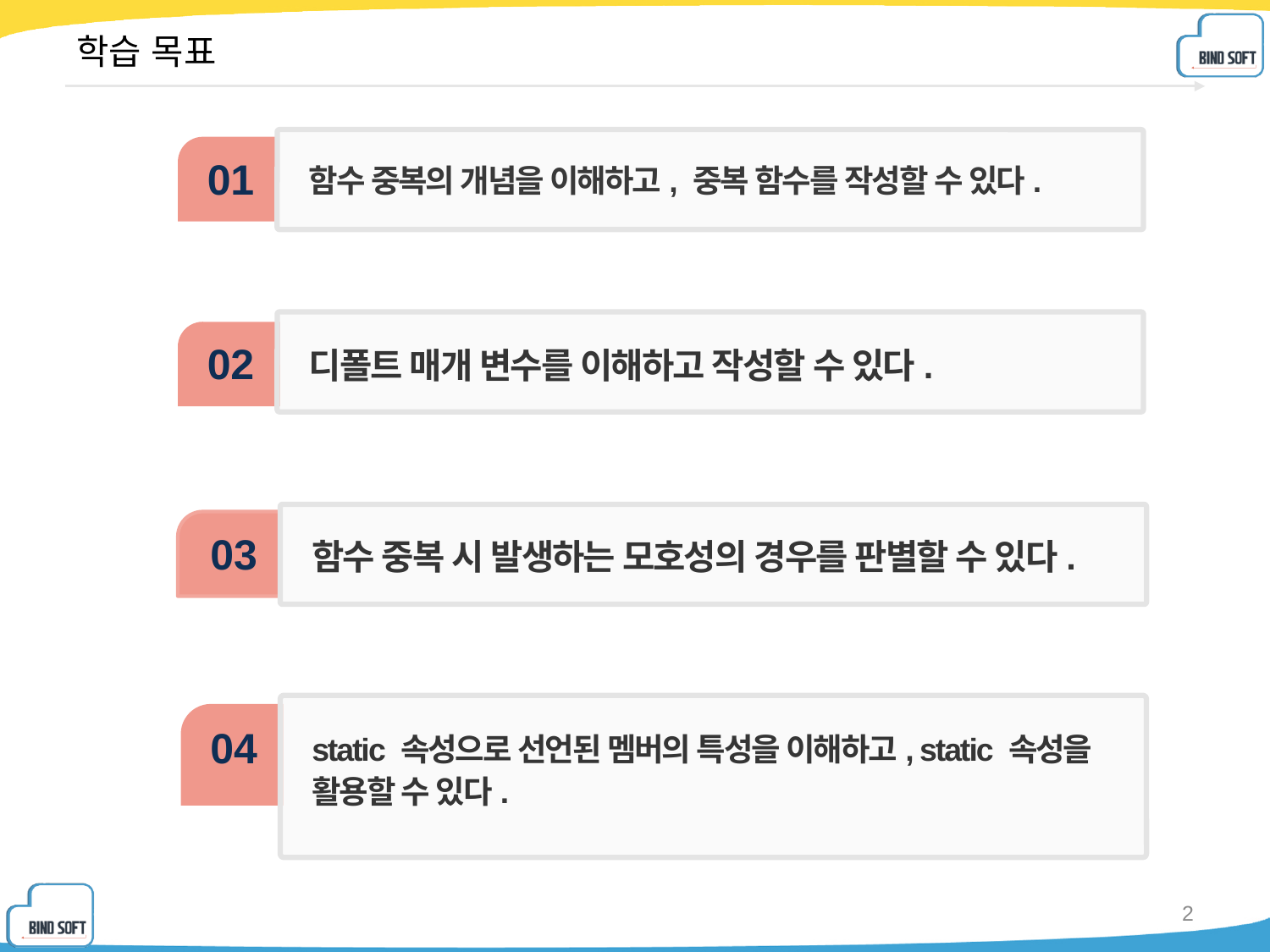

# 학습 목표

01
함수 중복의 개념을 이해하고, 중복 함수를 작성할 수 있다.

02
디폴트 매개 변수를 이해하고 작성할 수 있다.

03
함수 중복 시 발생하는 모호성의 경우를 판별할 수 있다.

04
static 속성으로 선언된 멤버의 특성을 이해하고, static 속성을 활용할 수 있다.
2